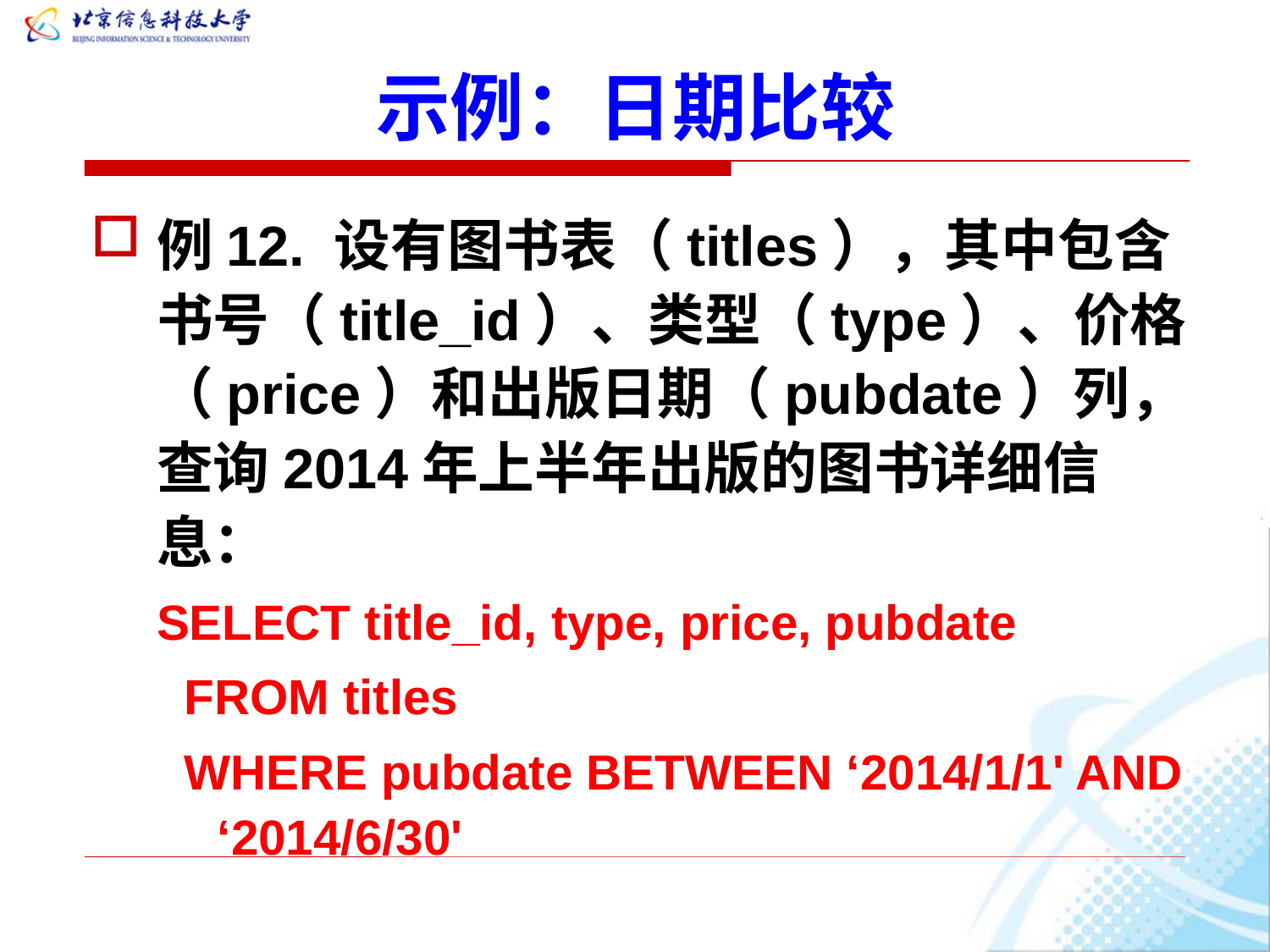

# 示例：日期比较
例12. 设有图书表（titles），其中包含书号（title_id）、类型（type）、价格（price）和出版日期（pubdate）列，查询2014年上半年出版的图书详细信息：
SELECT title_id, type, price, pubdate
  FROM titles
  WHERE pubdate BETWEEN ‘2014/1/1' AND ‘2014/6/30'

26